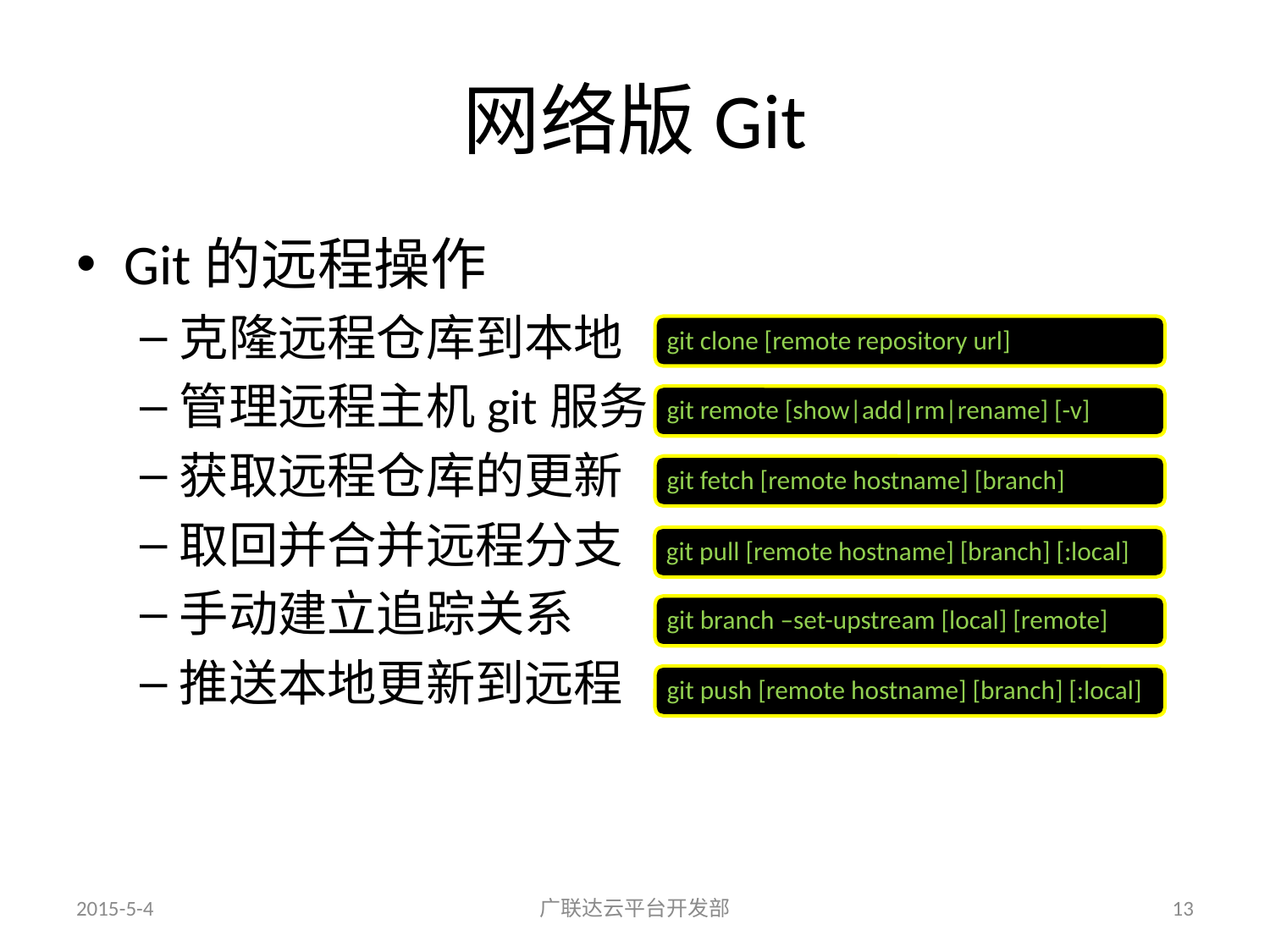

# 网络版Git
Git的远程操作
克隆远程仓库到本地
管理远程主机git服务
获取远程仓库的更新
取回并合并远程分支
手动建立追踪关系
推送本地更新到远程

git clone [remote repository url]

git remote [show|add|rm|rename] [-v]

git fetch [remote hostname] [branch]

git pull [remote hostname] [branch] [:local]

git branch –set-upstream [local] [remote]

git push [remote hostname] [branch] [:local]
2015-5-4
广联达云平台开发部
13